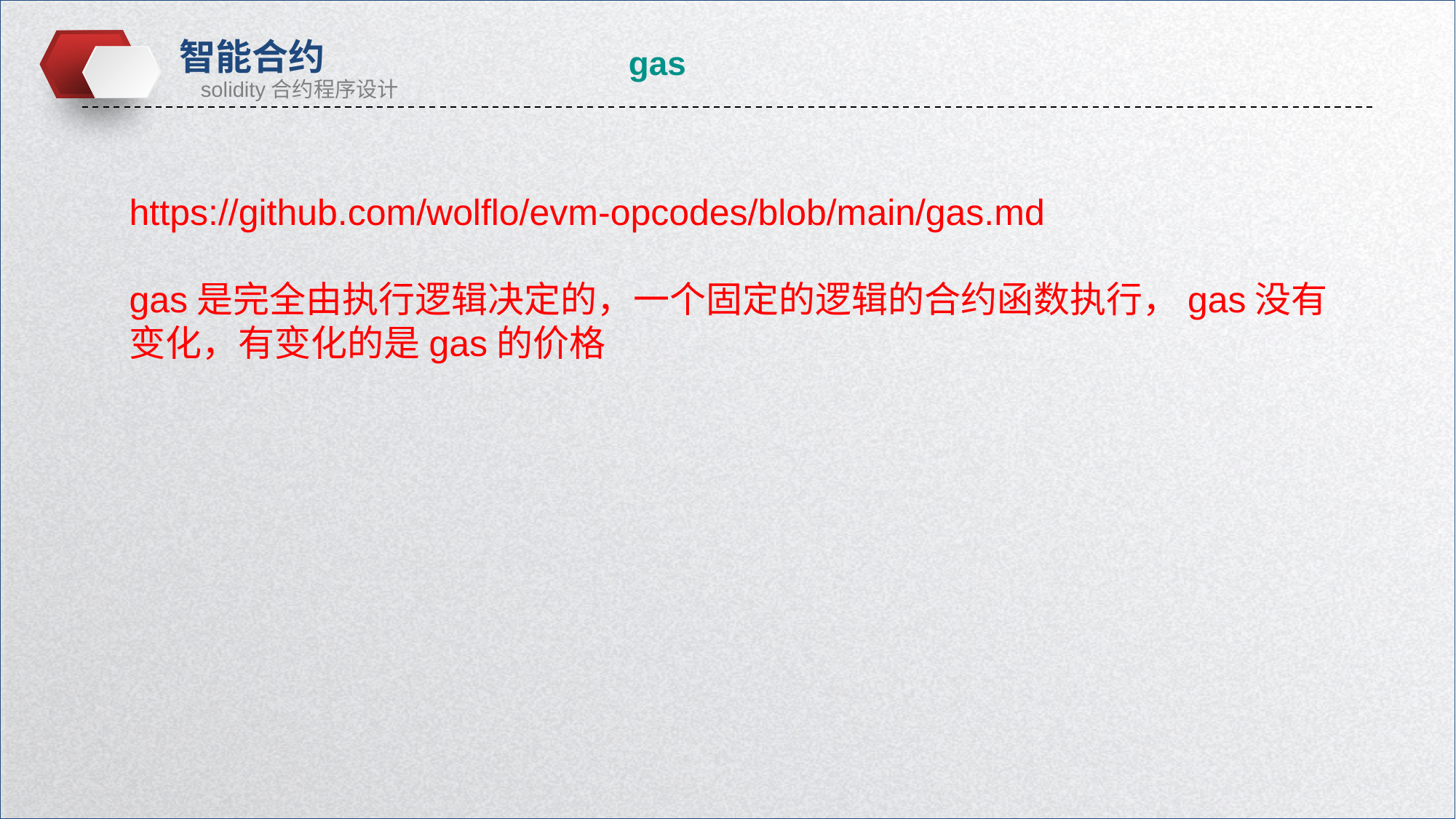

gas
https://github.com/wolflo/evm-opcodes/blob/main/gas.md

gas是完全由执行逻辑决定的，一个固定的逻辑的合约函数执行，gas没有变化，有变化的是gas的价格